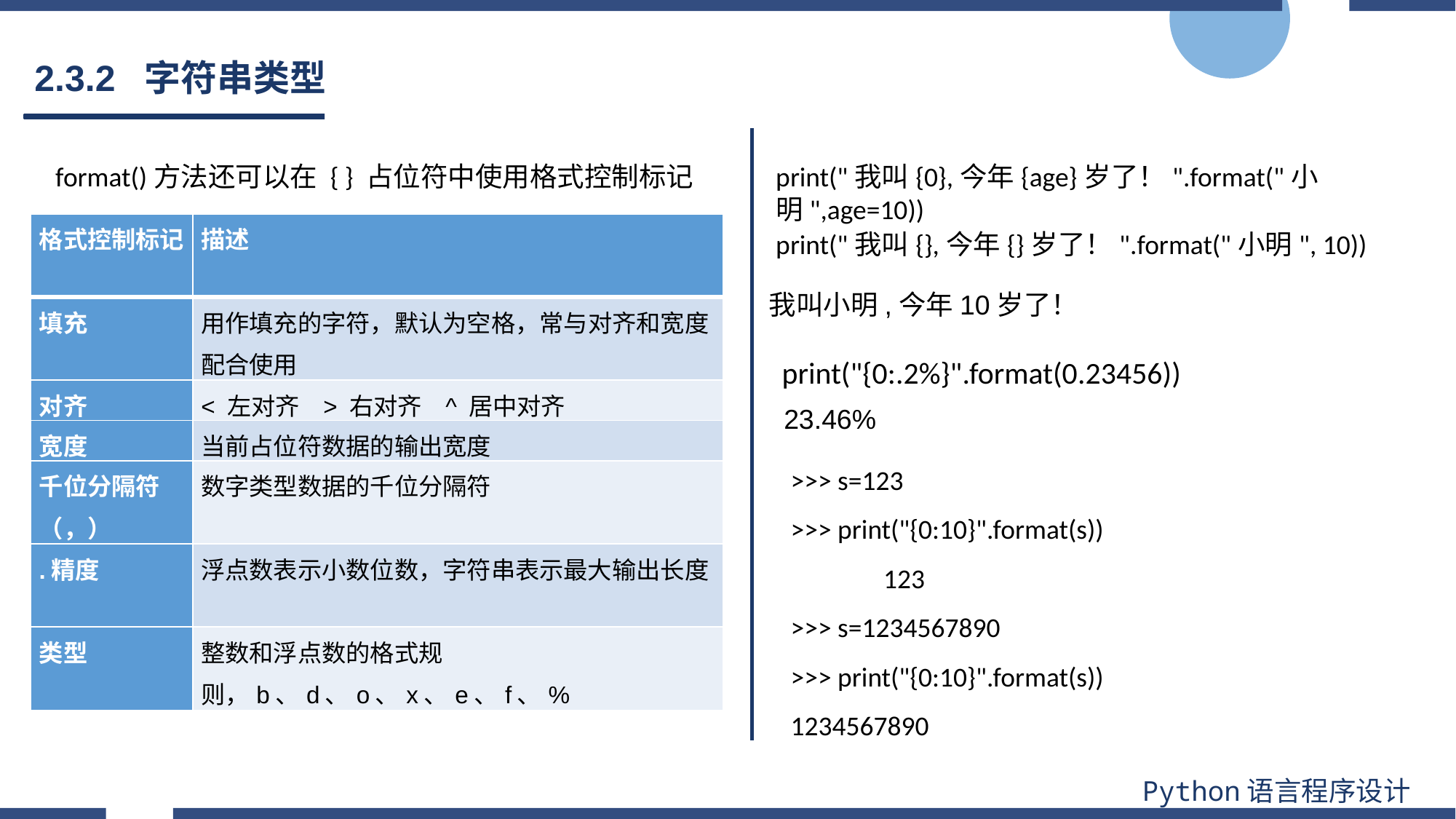

# 2.3.2  字符串类型
format()方法还可以在 { } 占位符中使用格式控制标记
print("我叫{0},今年{age}岁了！".format("小明",age=10))
| 格式控制标记 | 描述 |
| --- | --- |
| 填充 | 用作填充的字符，默认为空格，常与对齐和宽度配合使用 |
| 对齐 | < 左对齐 > 右对齐 ^ 居中对齐 |
| 宽度 | 当前占位符数据的输出宽度 |
| 千位分隔符（，） | 数字类型数据的千位分隔符 |
| .精度 | 浮点数表示小数位数，字符串表示最大输出长度 |
| 类型 | 整数和浮点数的格式规则，b、d、o、x、e、f、% |
print("我叫{},今年{}岁了！".format("小明", 10))
我叫小明,今年10岁了！
print("{0:.2%}".format(0.23456))
23.46%
>>> s=123
>>> print("{0:10}".format(s))
               123
>>> s=1234567890
>>> print("{0:10}".format(s))
1234567890